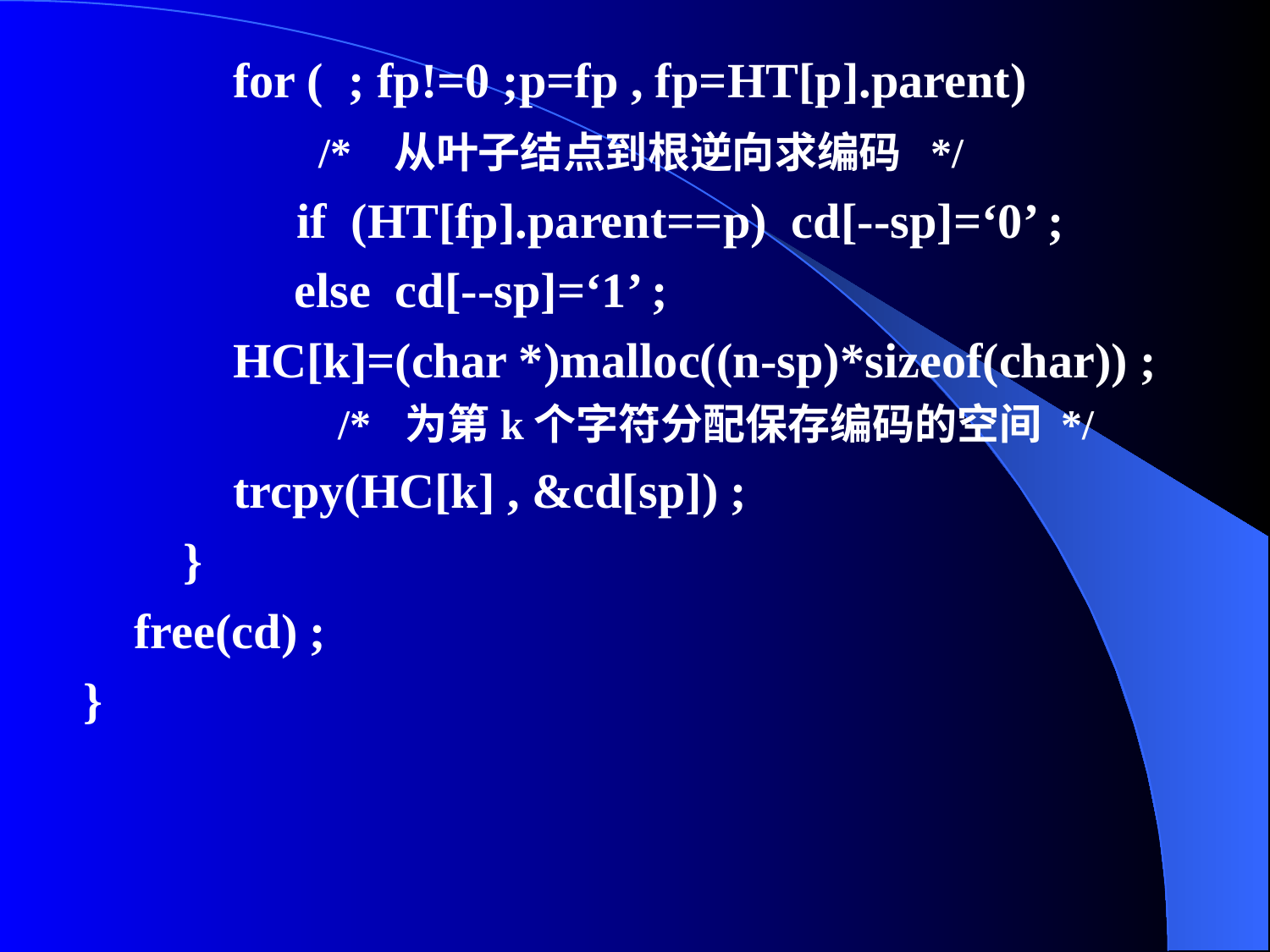

for (  ; fp!=0 ;p=fp , fp=HT[p].parent)
       /*   从叶子结点到根逆向求编码  */
      if  (HT[fp].parent==p)  cd[--sp]=‘0’ ;
     else  cd[--sp]=‘1’ ;
HC[k]=(char *)malloc((n-sp)*sizeof(char)) ;
          /*  为第k个字符分配保存编码的空间 */
trcpy(HC[k] , &cd[sp]) ;
}
free(cd) ;
}